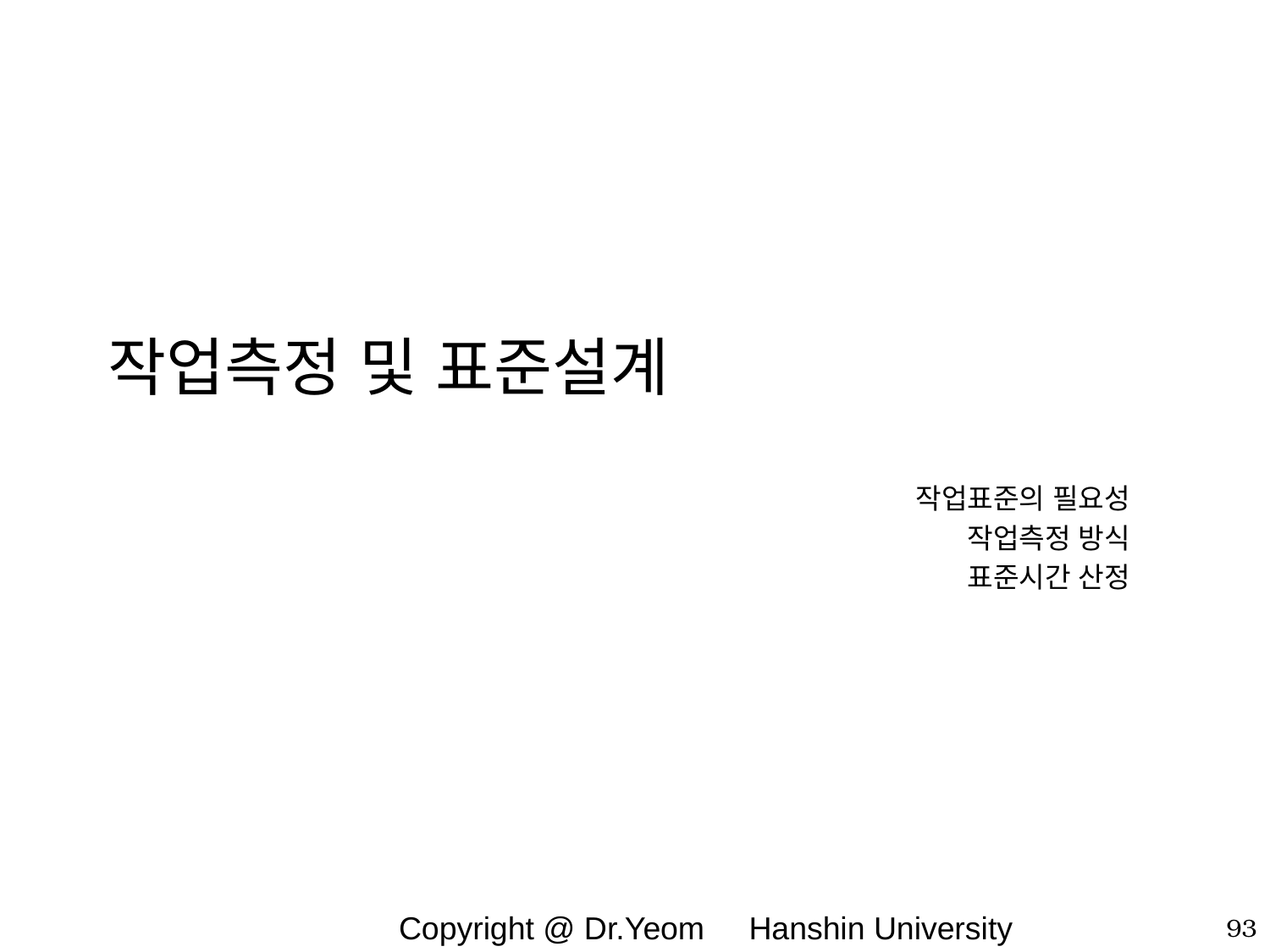

# 작업측정 및 표준설계
작업표준의 필요성
작업측정 방식
표준시간 산정
93